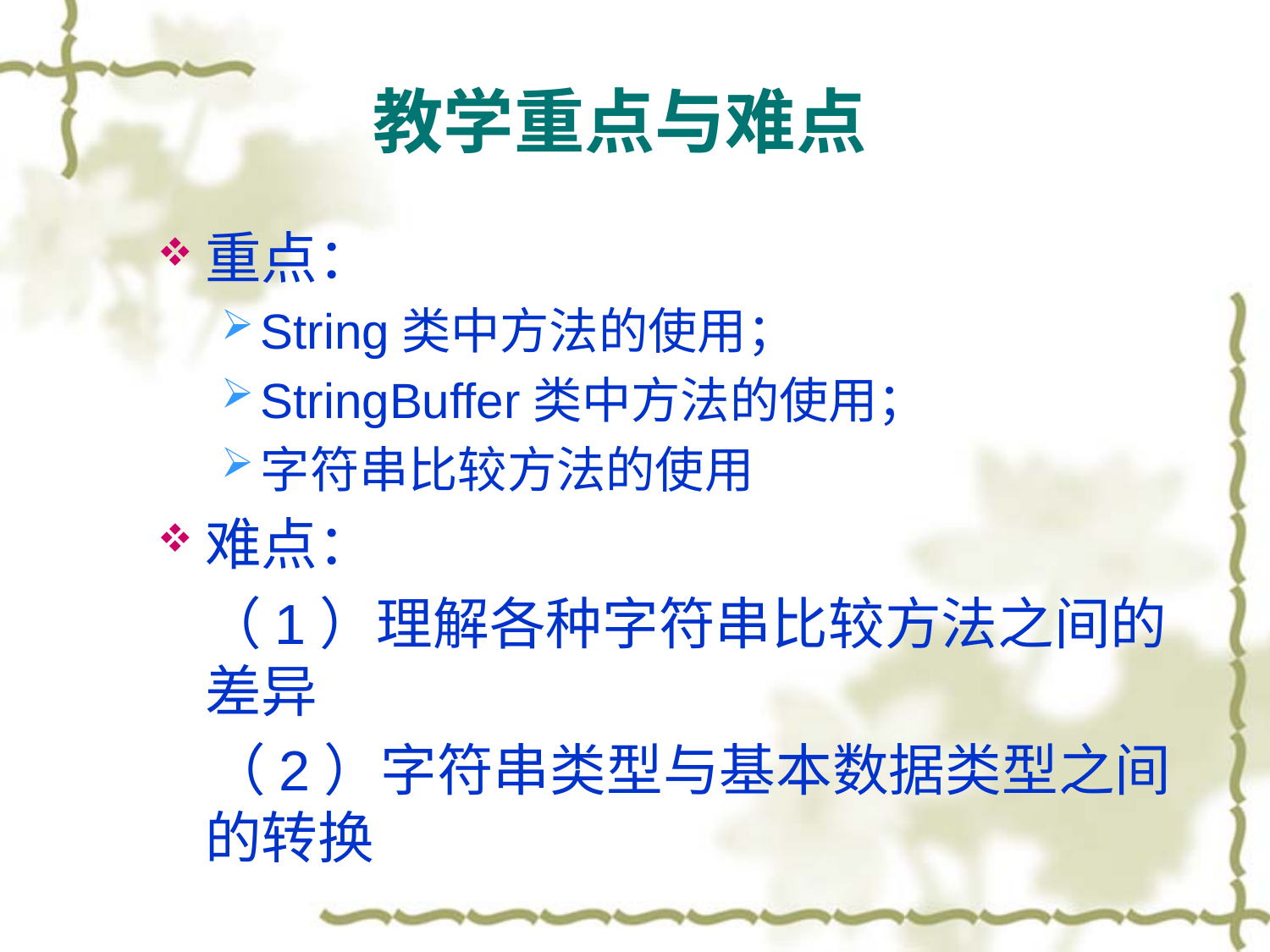

# 教学重点与难点
重点：
String类中方法的使用；
StringBuffer类中方法的使用；
字符串比较方法的使用
难点：
	（1）理解各种字符串比较方法之间的差异
   （2）字符串类型与基本数据类型之间的转换